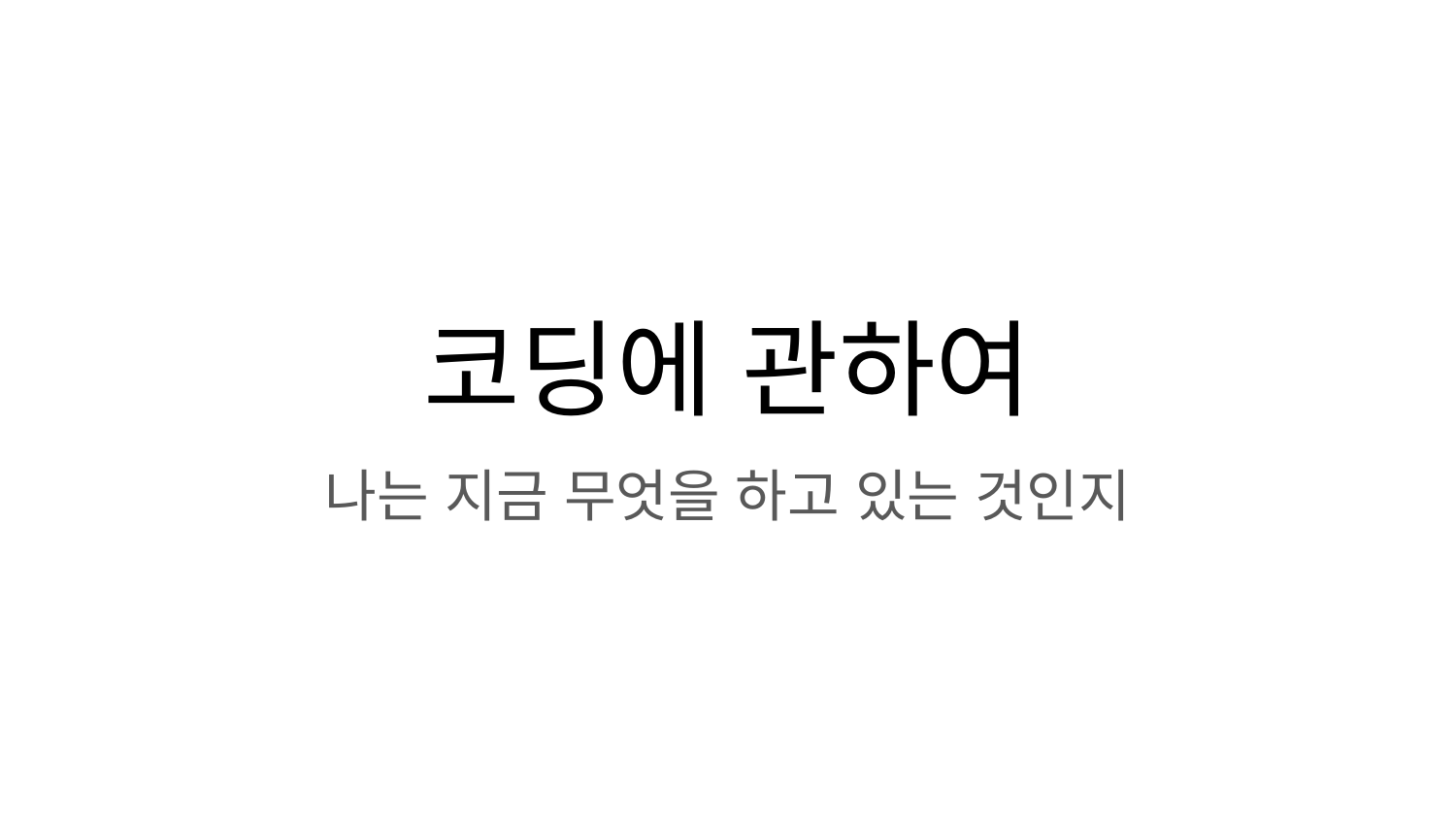

# 코딩에 관하여
나는 지금 무엇을 하고 있는 것인지